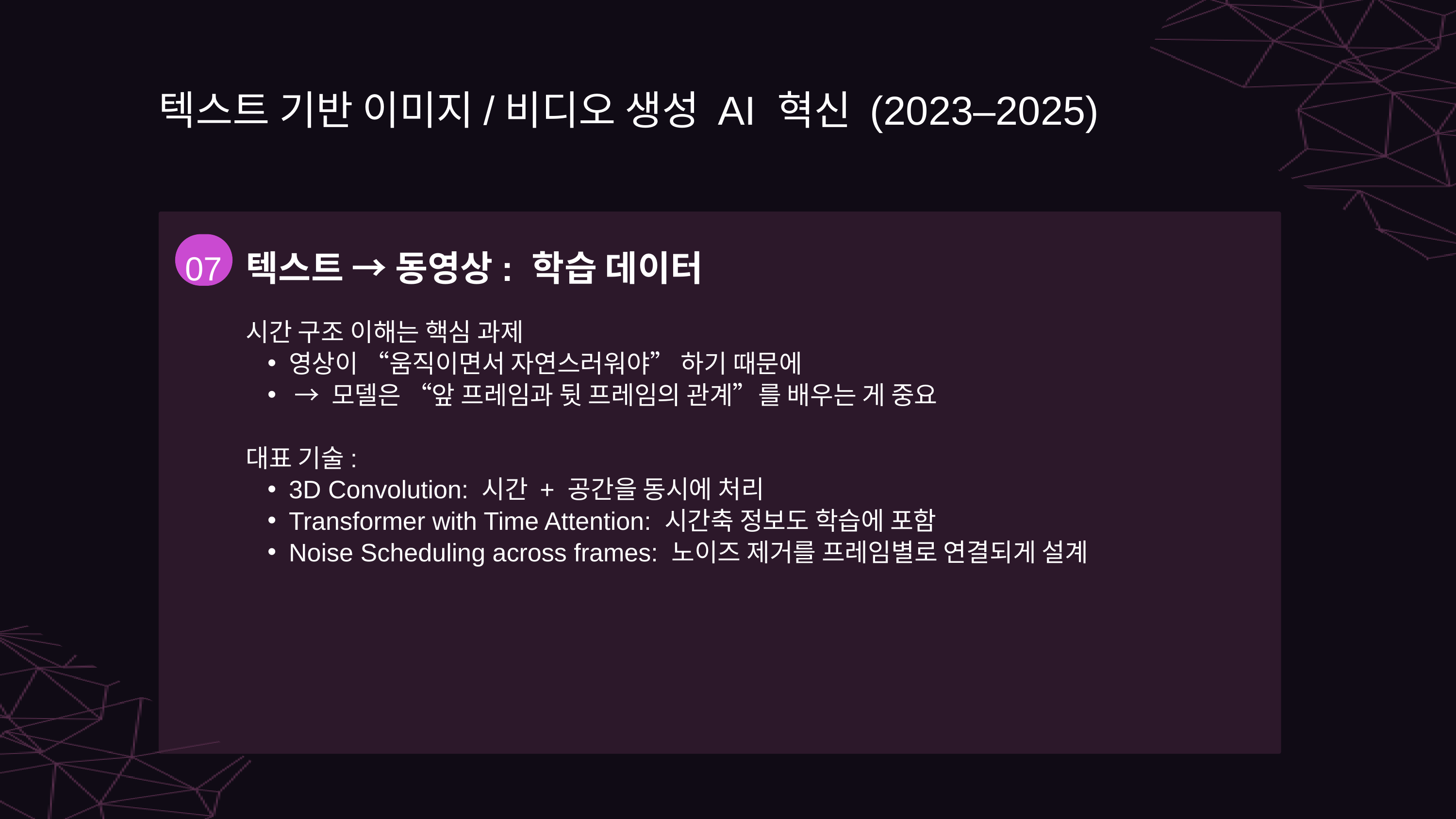

텍스트 기반 이미지/비디오 생성 AI 혁신 (2023–2025)

텍스트 → 동영상: 학습 데이터
07
시간 구조 이해는 핵심 과제
영상이 “움직이면서 자연스러워야” 하기 때문에
 → 모델은 “앞 프레임과 뒷 프레임의 관계”를 배우는 게 중요

대표 기술:
3D Convolution: 시간 + 공간을 동시에 처리
Transformer with Time Attention: 시간축 정보도 학습에 포함
Noise Scheduling across frames: 노이즈 제거를 프레임별로 연결되게 설계